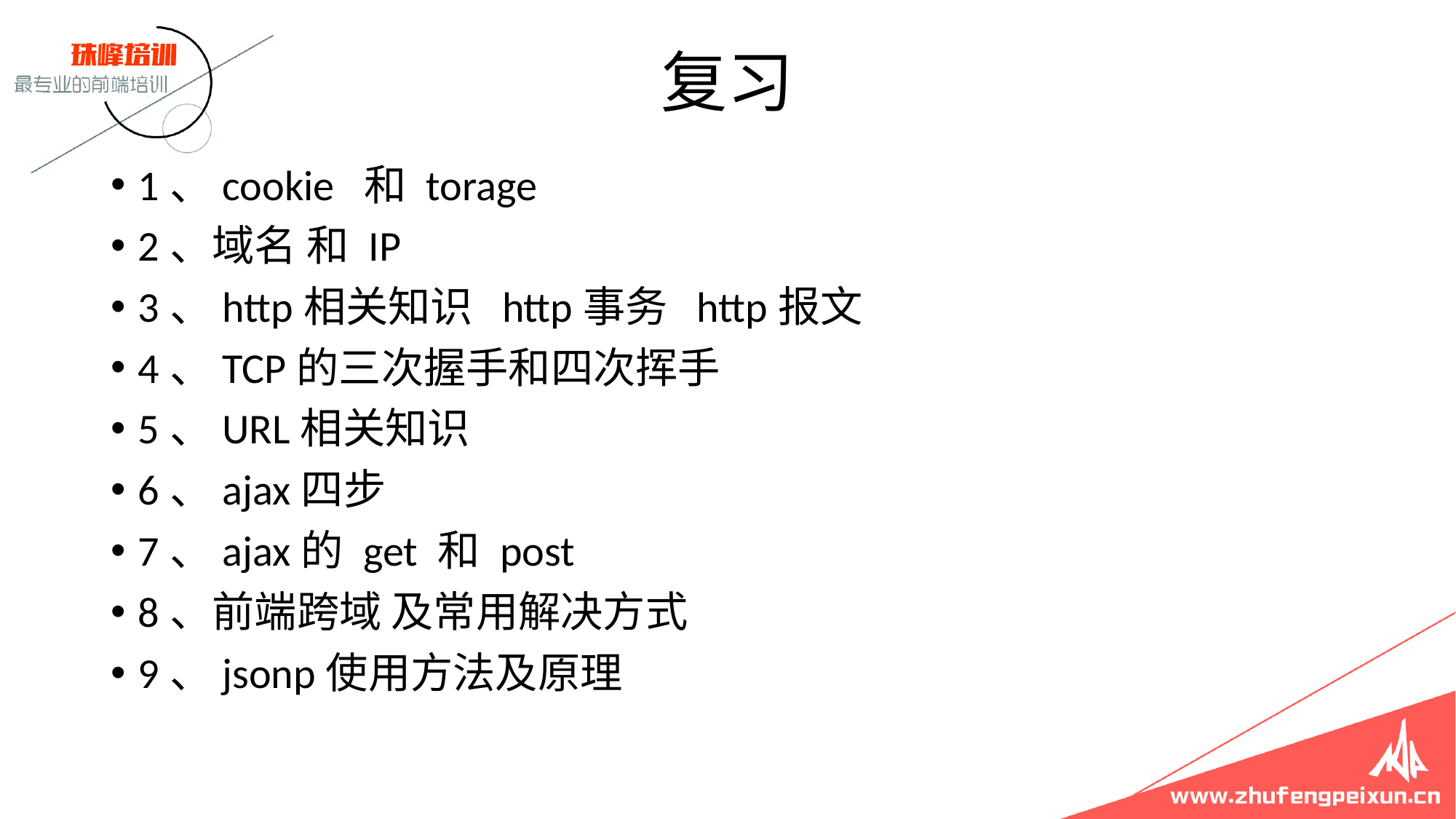

# 复习
1、cookie  和 torage
2、域名 和 IP
3、http相关知识  http事务  http报文
4、TCP的三次握手和四次挥手
5、URL相关知识
6、ajax四步
7、ajax的 get 和 post
8、前端跨域 及常用解决方式
9、jsonp使用方法及原理